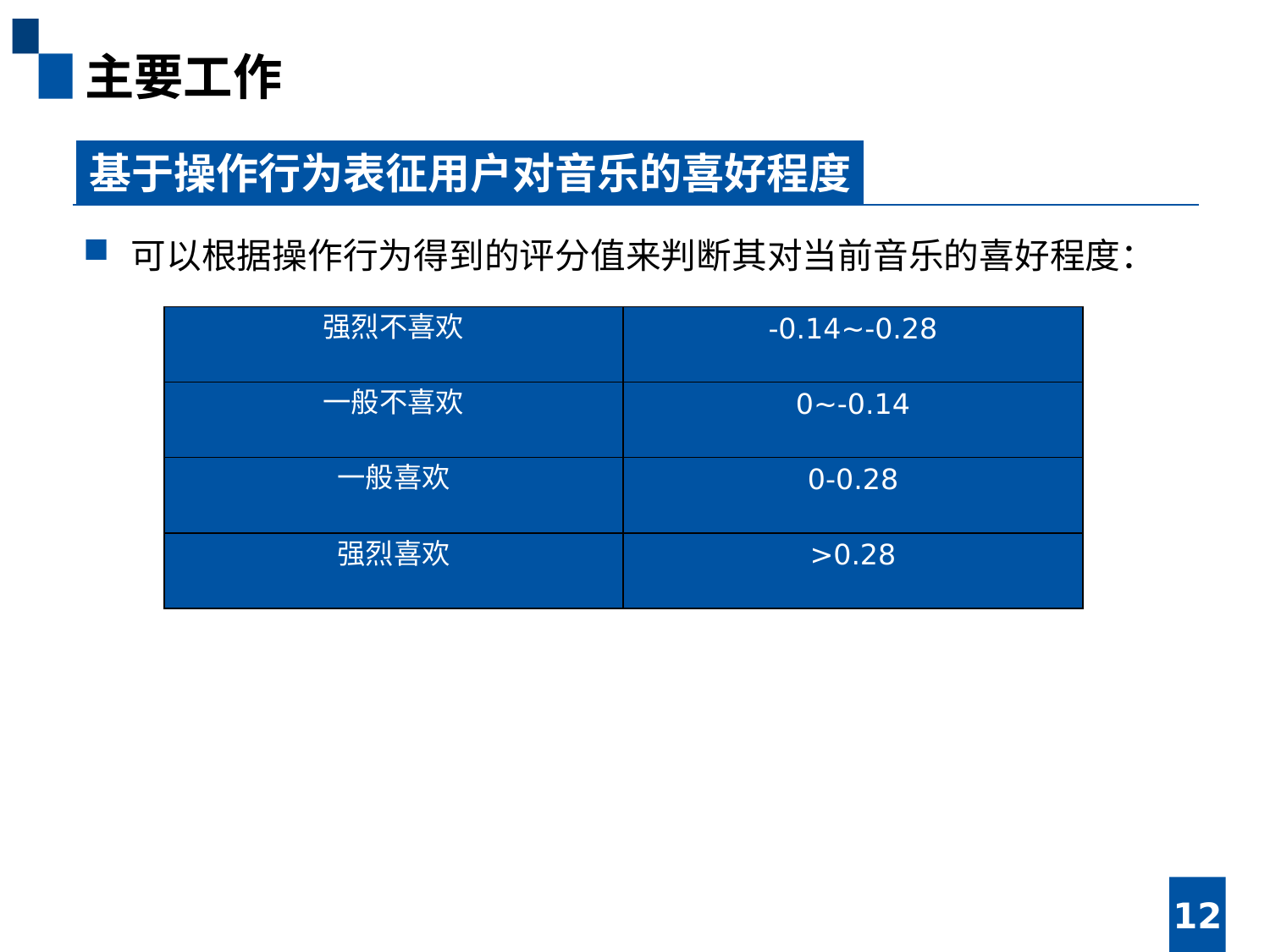

主要工作
基于操作行为表征用户对音乐的喜好程度
可以根据操作行为得到的评分值来判断其对当前音乐的喜好程度：
| 强烈不喜欢 | -0.14~-0.28 |
| --- | --- |
| 一般不喜欢 | 0~-0.14 |
| 一般喜欢 | 0-0.28 |
| 强烈喜欢 | >0.28 |

12